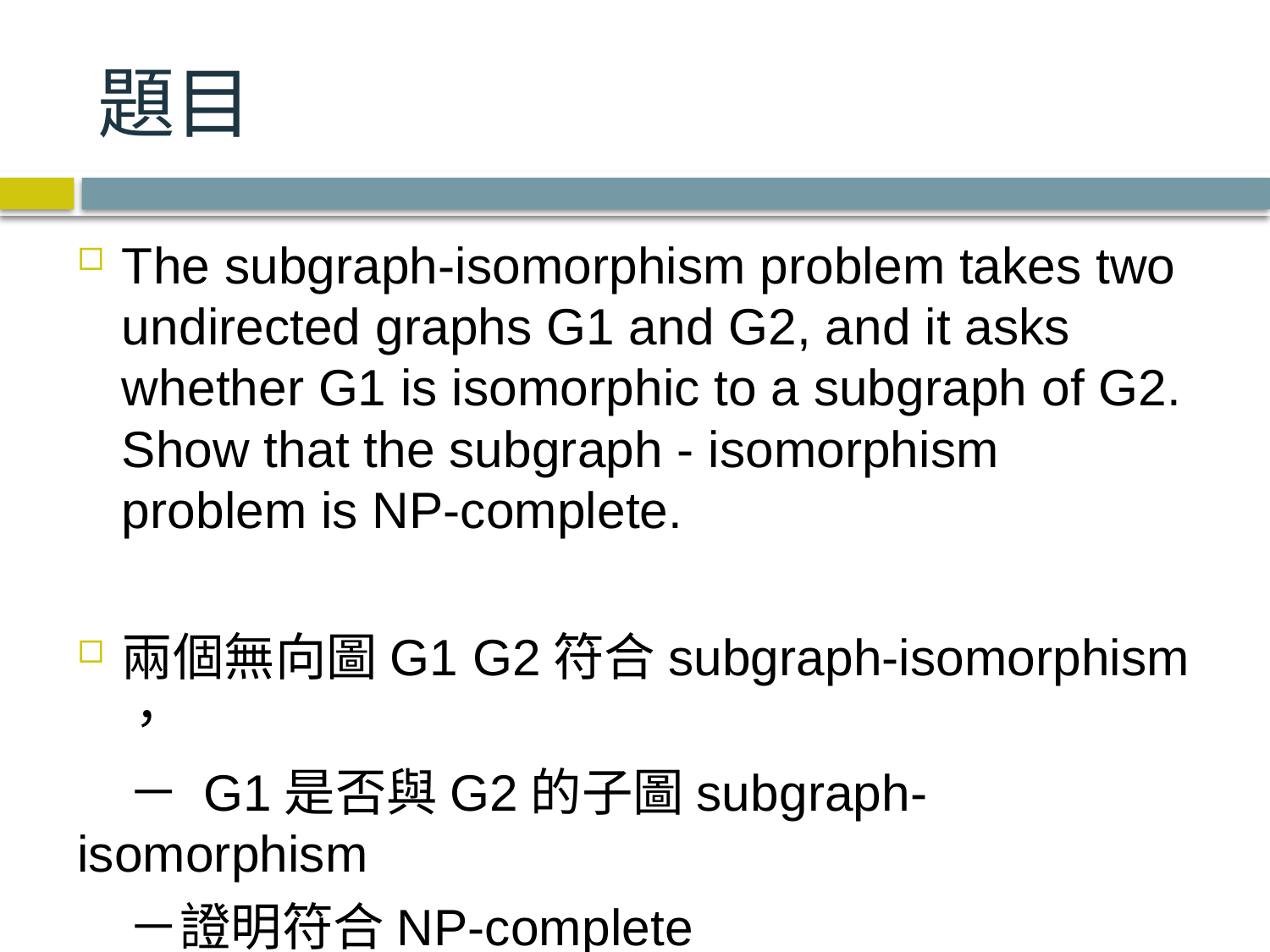

# 題目
The subgraph-isomorphism problem takes two undirected graphs G1 and G2, and it asks whether G1 is isomorphic to a subgraph of G2. Show that the subgraph - isomorphism problem is NP-complete.

兩個無向圖G1 G2符合subgraph-isomorphism ，
　－ G1是否與G2的子圖subgraph-isomorphism
　－證明符合NP-complete